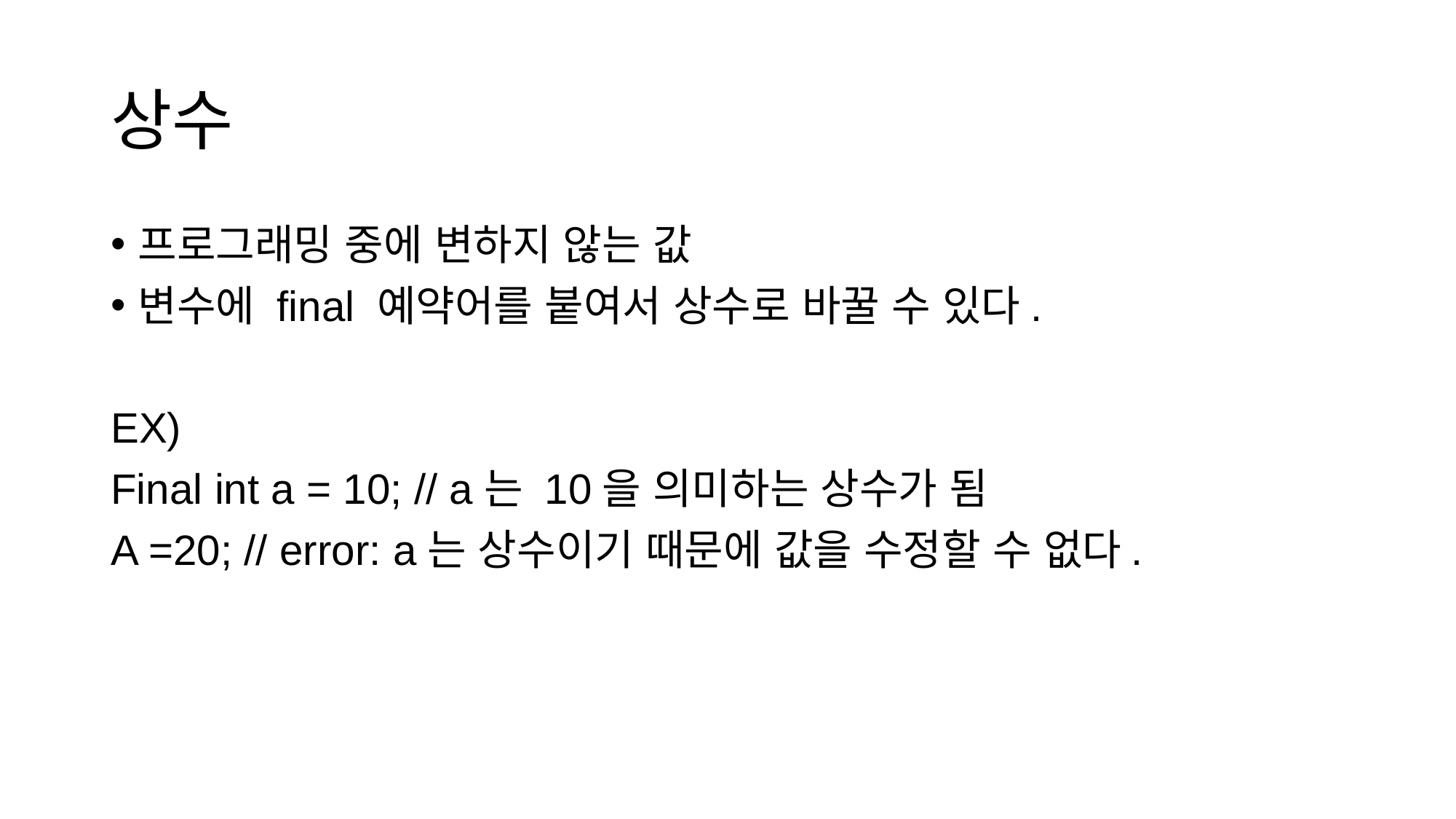

# 상수
프로그래밍 중에 변하지 않는 값
변수에 final 예약어를 붙여서 상수로 바꿀 수 있다.

EX)
Final int a = 10; // a는 10을 의미하는 상수가 됨
A =20; // error: a는 상수이기 때문에 값을 수정할 수 없다.